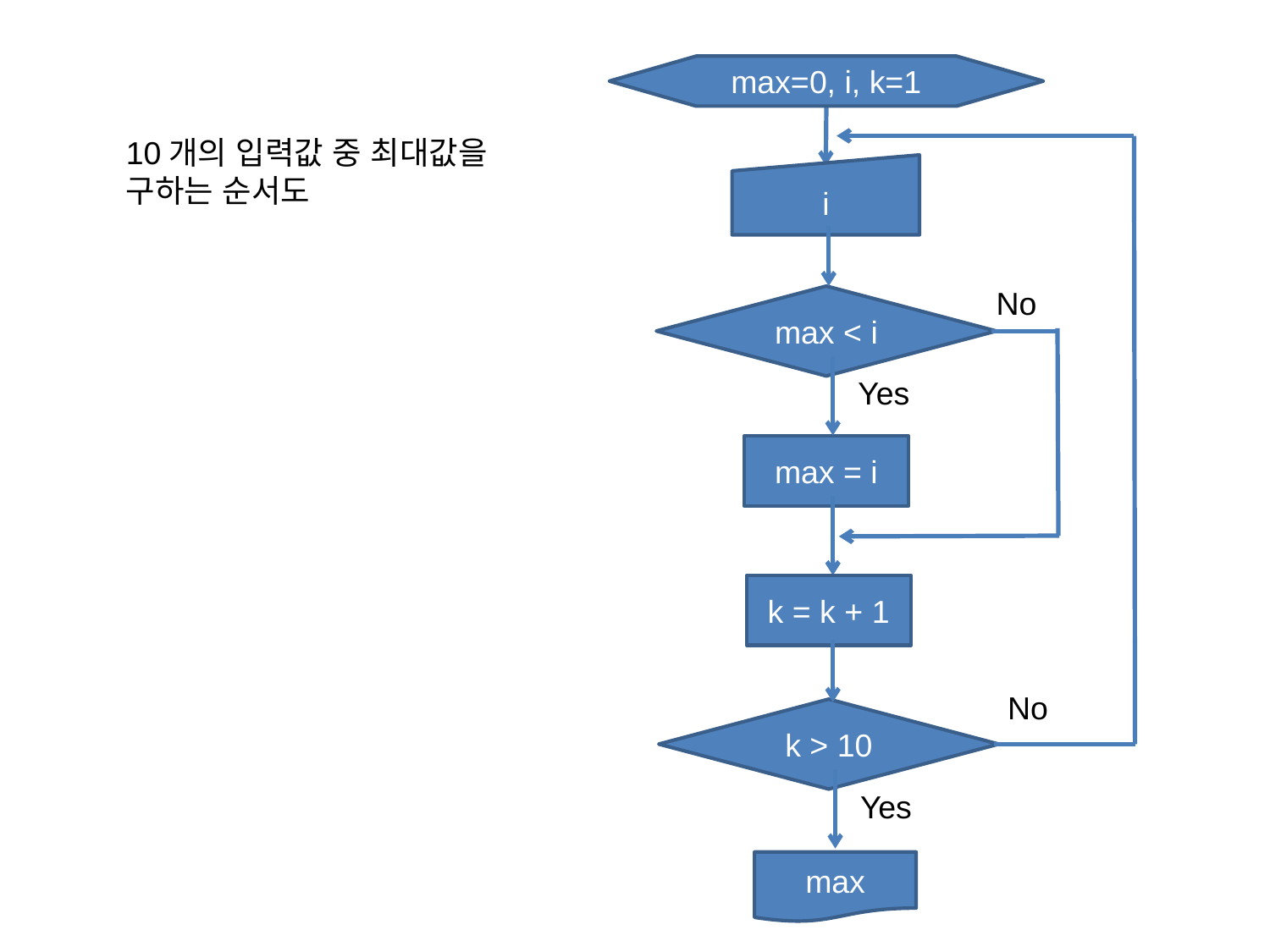

max=0, i, k=1
10개의 입력값 중 최대값을
구하는 순서도
i
No
max < i
Yes
max = i
k = k + 1
No
k > 10
Yes
max